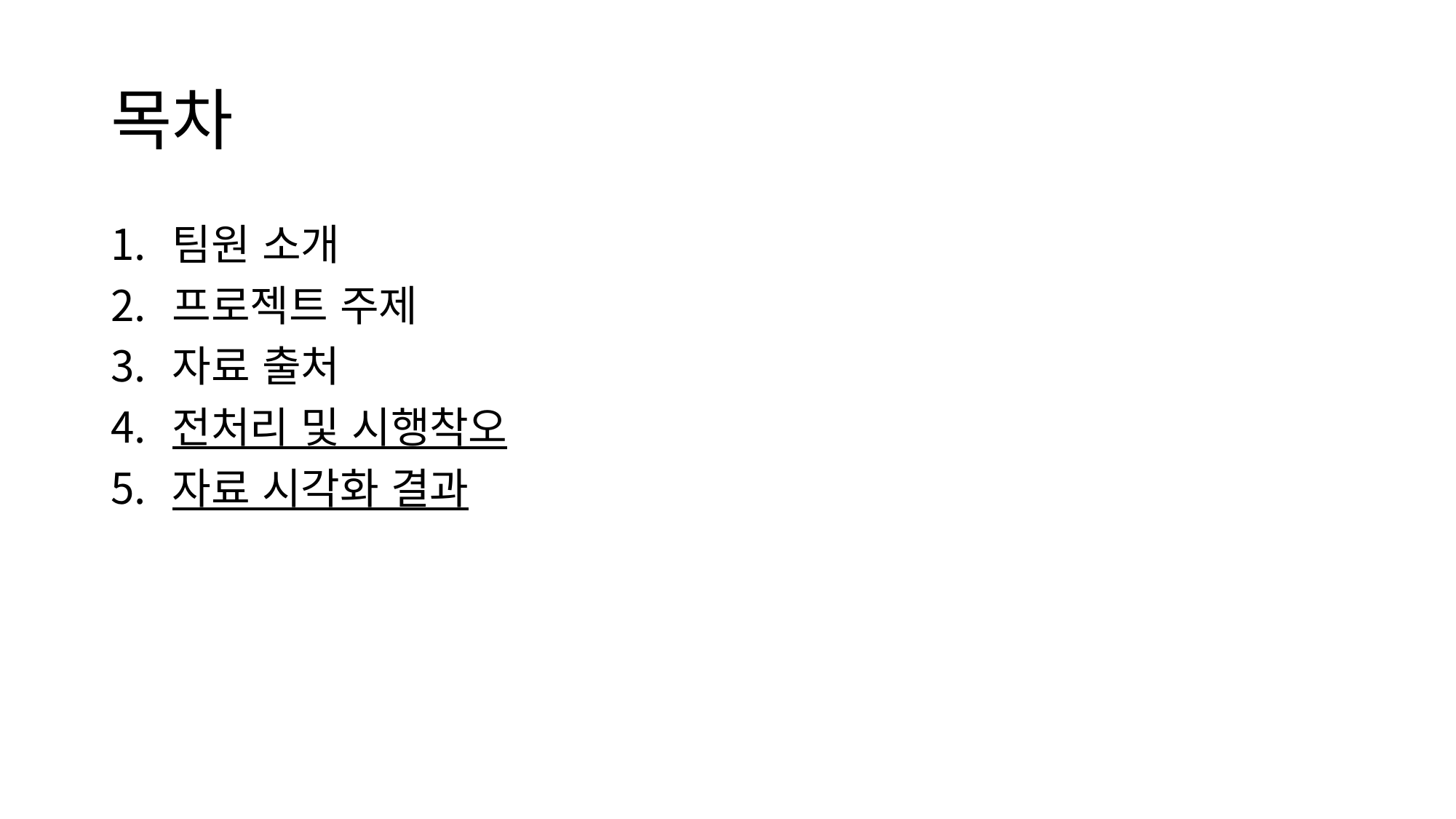

# 목차
팀원 소개
프로젝트 주제
자료 출처
전처리 및 시행착오
자료 시각화 결과